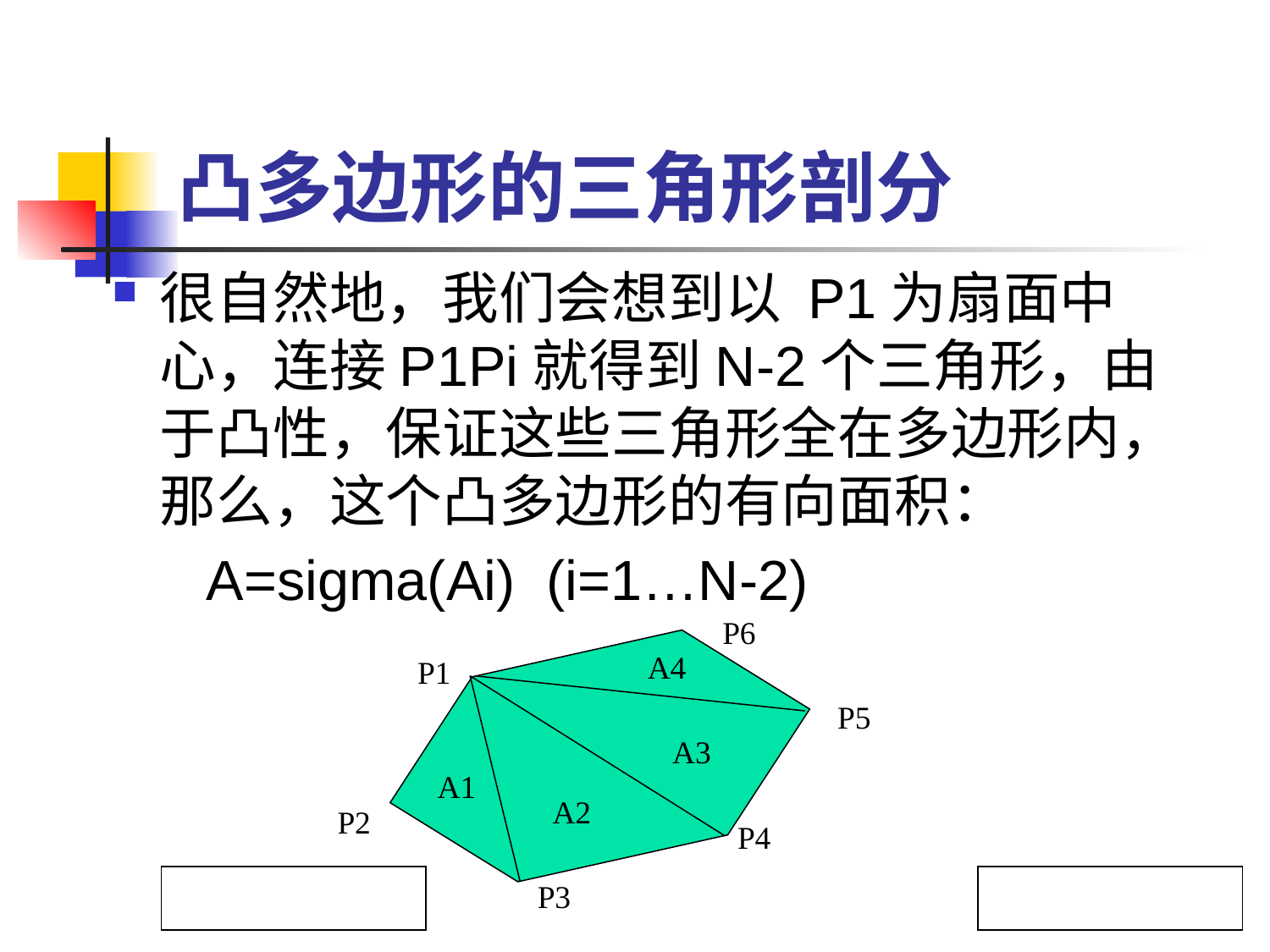

# 凸多边形的三角形剖分
很自然地，我们会想到以 P1为扇面中心，连接P1Pi就得到N-2个三角形，由于凸性，保证这些三角形全在多边形内，那么，这个凸多边形的有向面积：
      A=sigma(Ai)  (i=1…N-2)
P6
A4
P1

P5
A3
A1
A2
P2
P4
P3

23